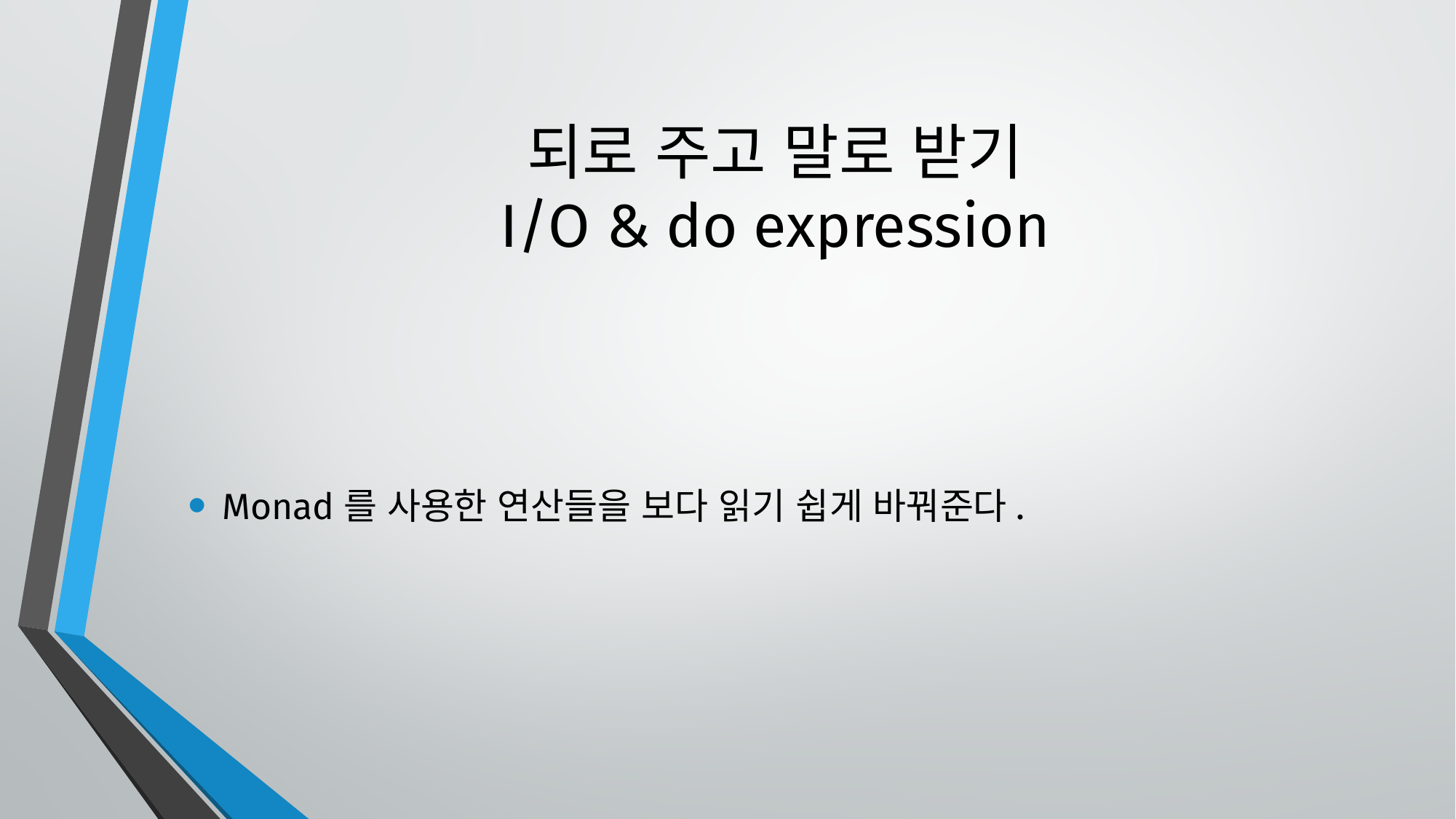

# 되로 주고 말로 받기 I/O & do expression
Monad를 사용한 연산들을 보다 읽기 쉽게 바꿔준다.